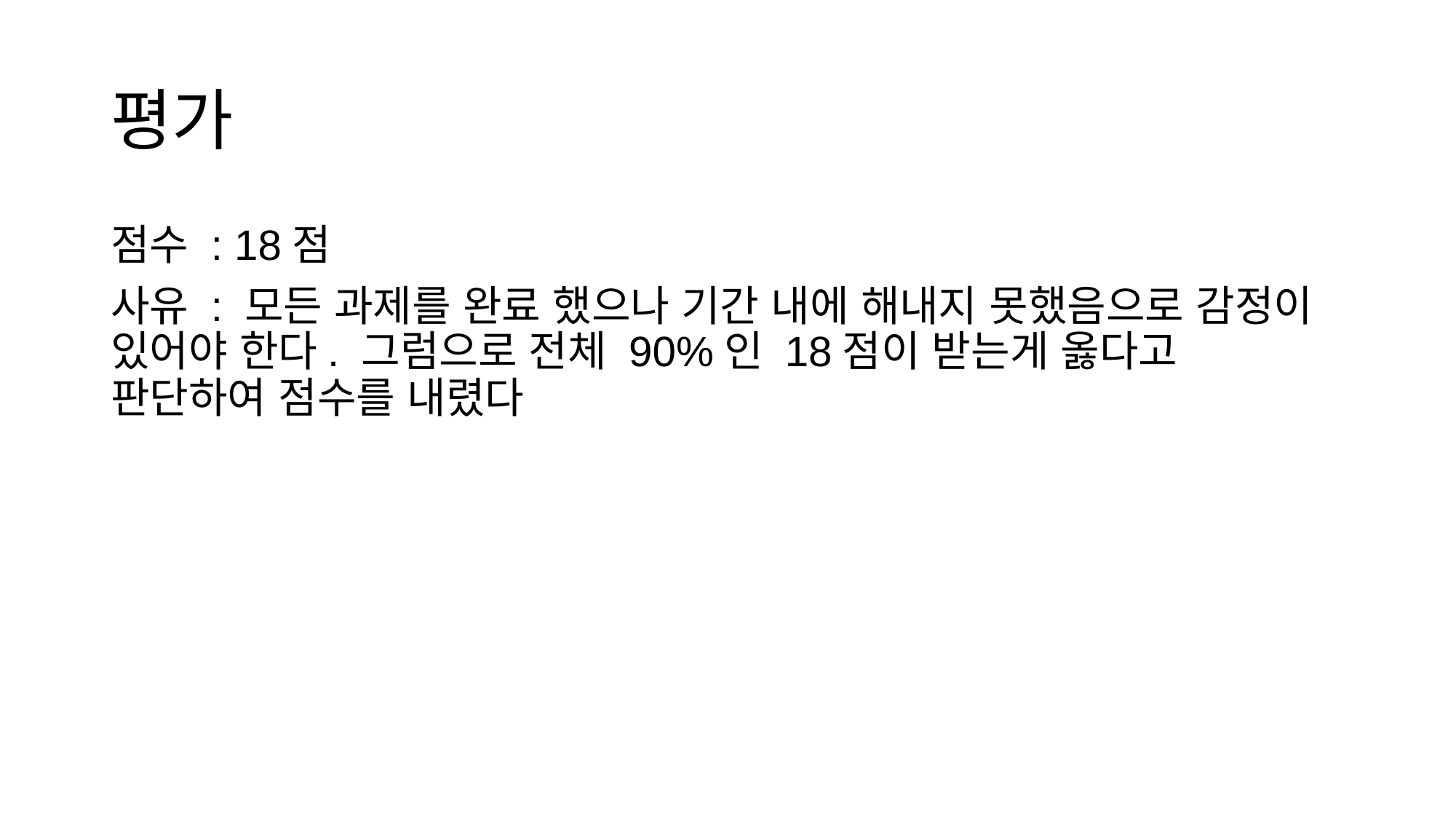

# 평가
점수 : 18점
사유 : 모든 과제를 완료 했으나 기간 내에 해내지 못했음으로 감정이 있어야 한다. 그럼으로 전체 90%인 18점이 받는게 옳다고 판단하여 점수를 내렸다